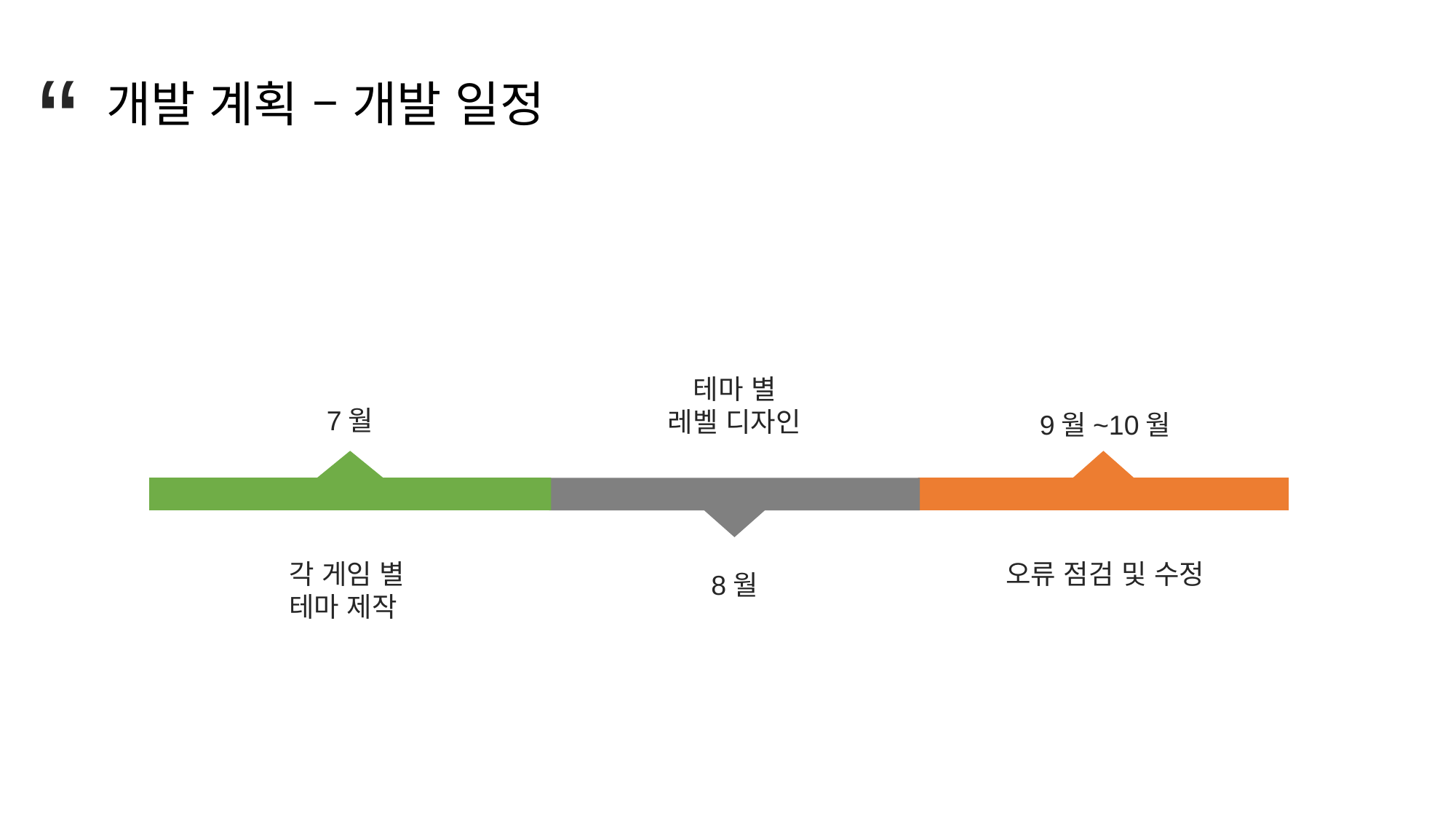

“
개발 계획 – 개발 일정

테마 별
레벨 디자인
7월
9월~10월

각 게임 별
테마 제작

오류 점검 및 수정
8월